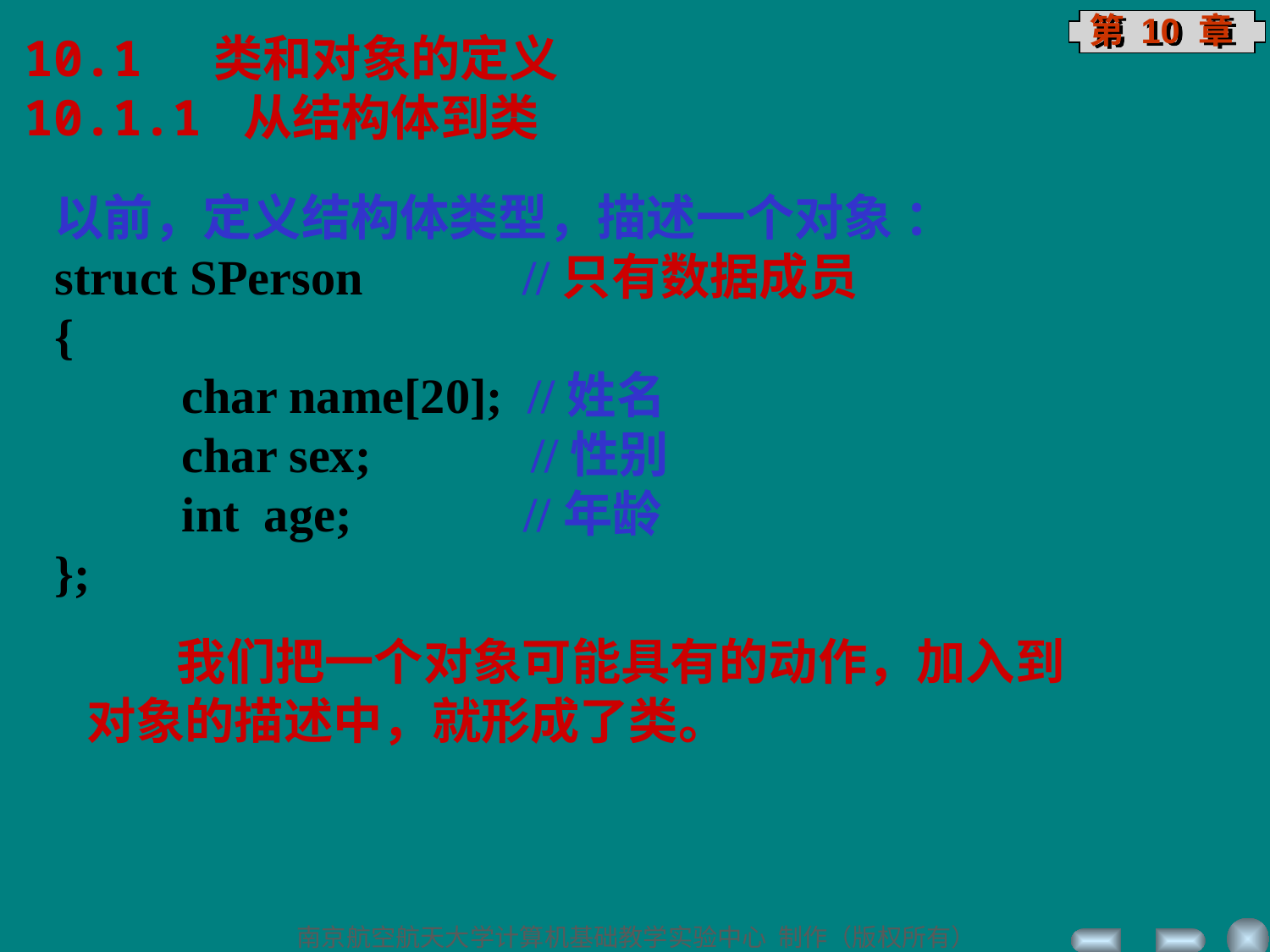

10.1  类和对象的定义
10.1.1 从结构体到类
以前，定义结构体类型，描述一个对象 ：
struct SPerson             //只有数据成员
{
	char name[20];  //姓名
	char sex;             //性别
	int  age;              //年龄
};
       我们把一个对象可能具有的动作，加入到对象的描述中，就形成了类。